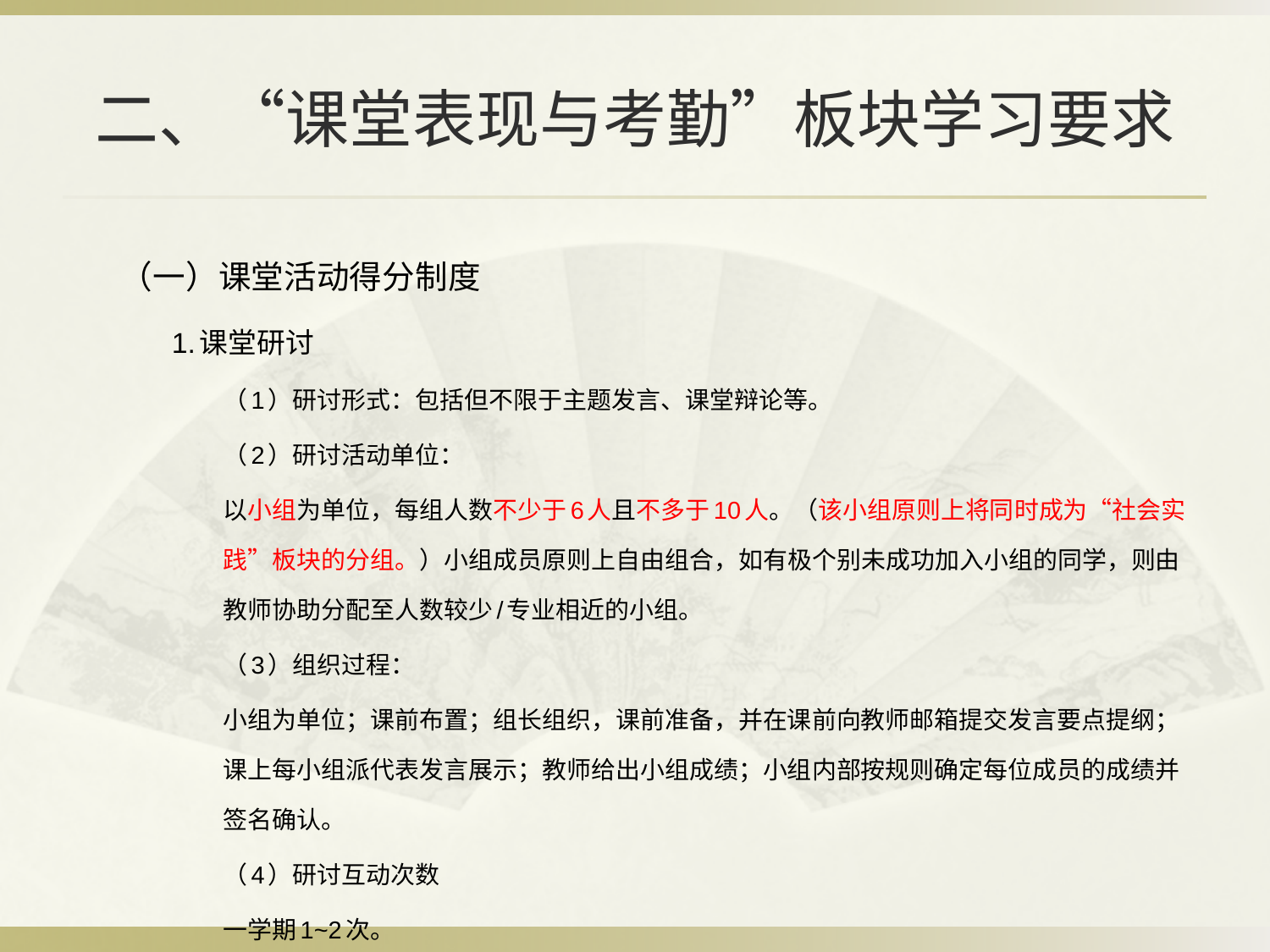

# 二、“课堂表现与考勤”板块学习要求
（一）课堂活动得分制度
1.课堂研讨
（1）研讨形式：包括但不限于主题发言、课堂辩论等。
（2）研讨活动单位：
以小组为单位，每组人数不少于6人且不多于10人。（该小组原则上将同时成为“社会实践”板块的分组。）小组成员原则上自由组合，如有极个别未成功加入小组的同学，则由教师协助分配至人数较少/专业相近的小组。
（3）组织过程：
小组为单位；课前布置；组长组织，课前准备，并在课前向教师邮箱提交发言要点提纲；课上每小组派代表发言展示；教师给出小组成绩；小组内部按规则确定每位成员的成绩并签名确认。
（4）研讨互动次数
一学期1~2次。